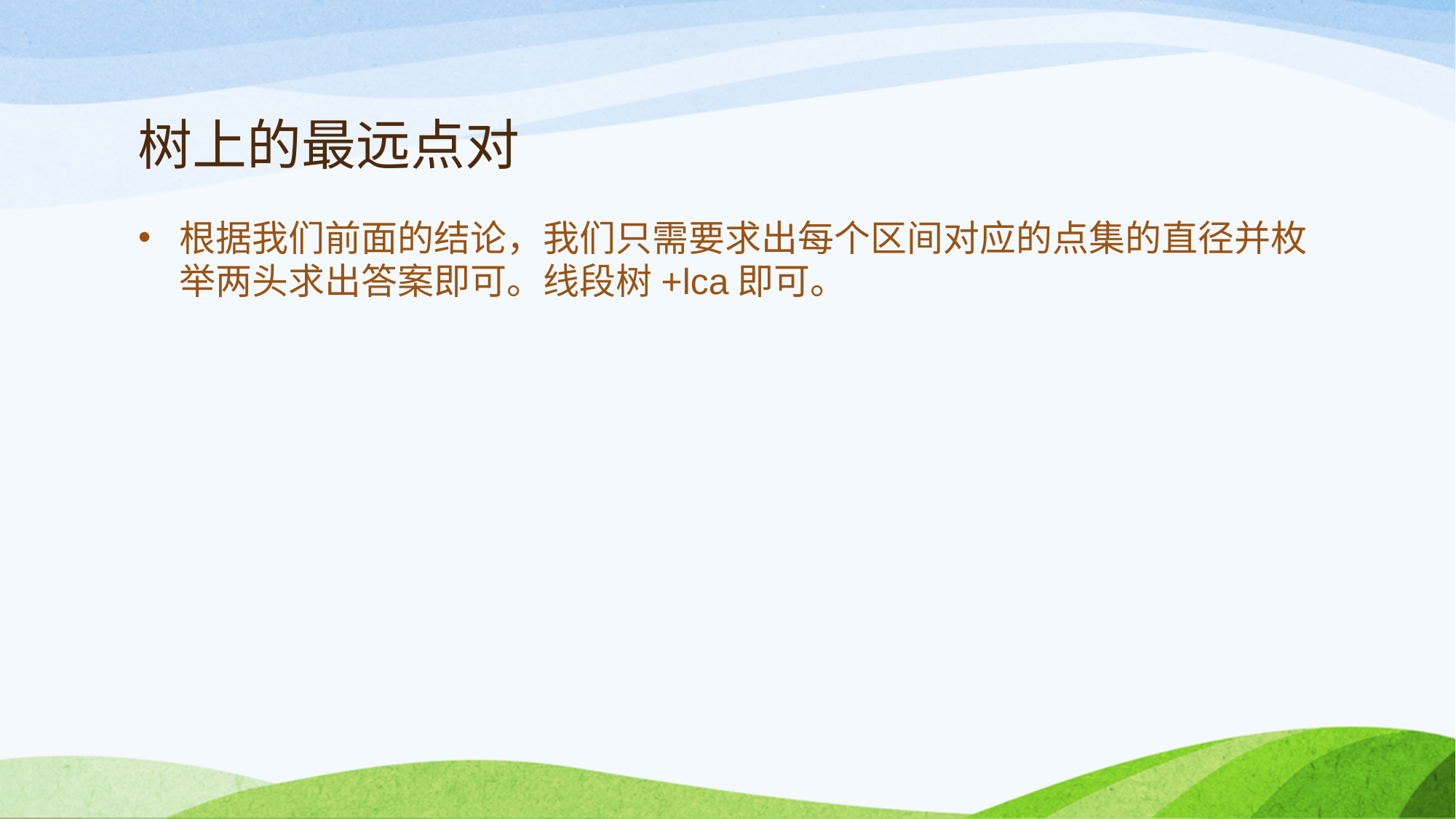

# 树上的最远点对
根据我们前面的结论，我们只需要求出每个区间对应的点集的直径并枚举两头求出答案即可。线段树+lca即可。